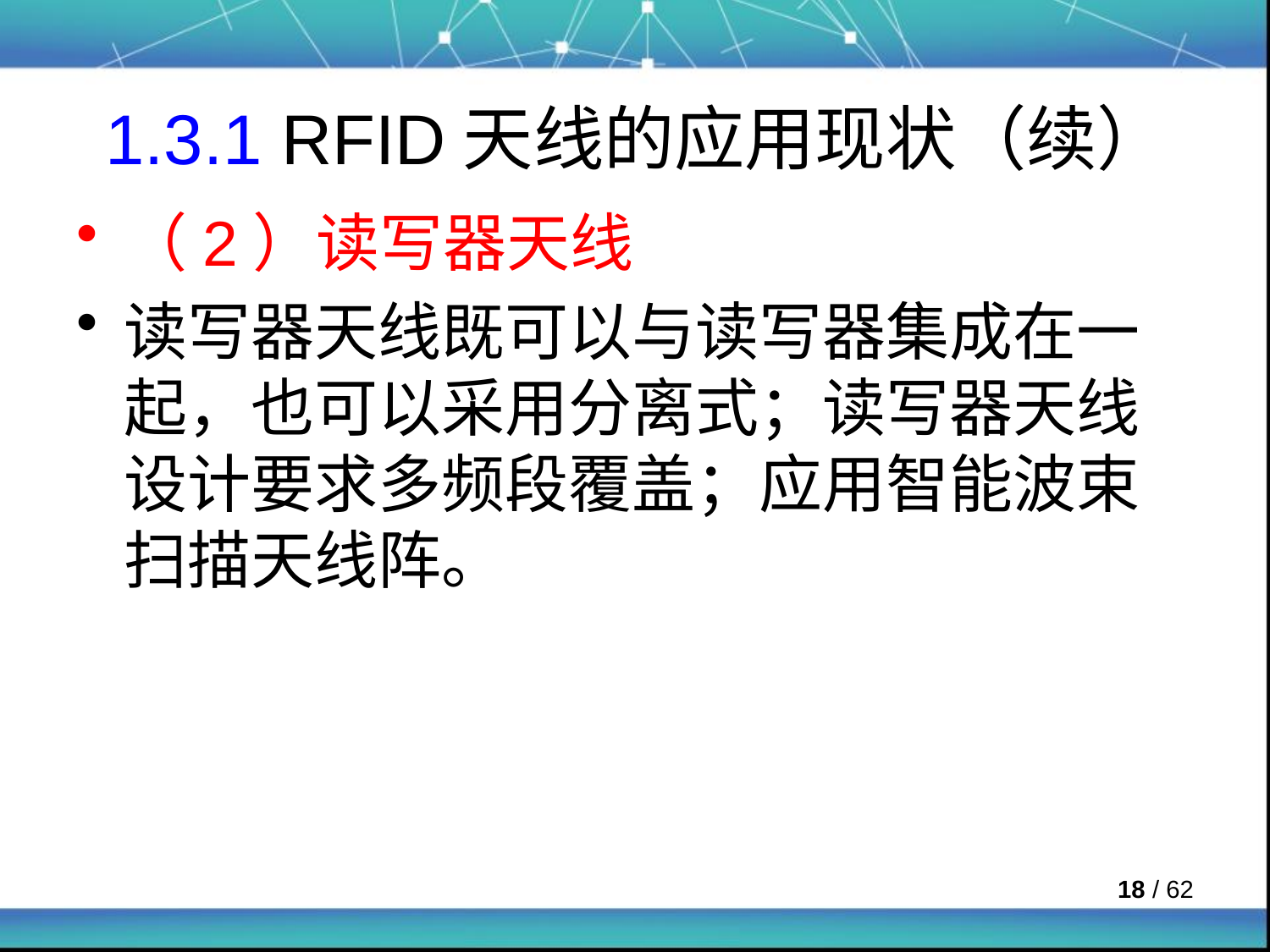

# 1.3.1 RFID天线的应用现状（续）
（2）读写器天线
读写器天线既可以与读写器集成在一起，也可以采用分离式；读写器天线设计要求多频段覆盖；应用智能波束扫描天线阵。
18 / 62